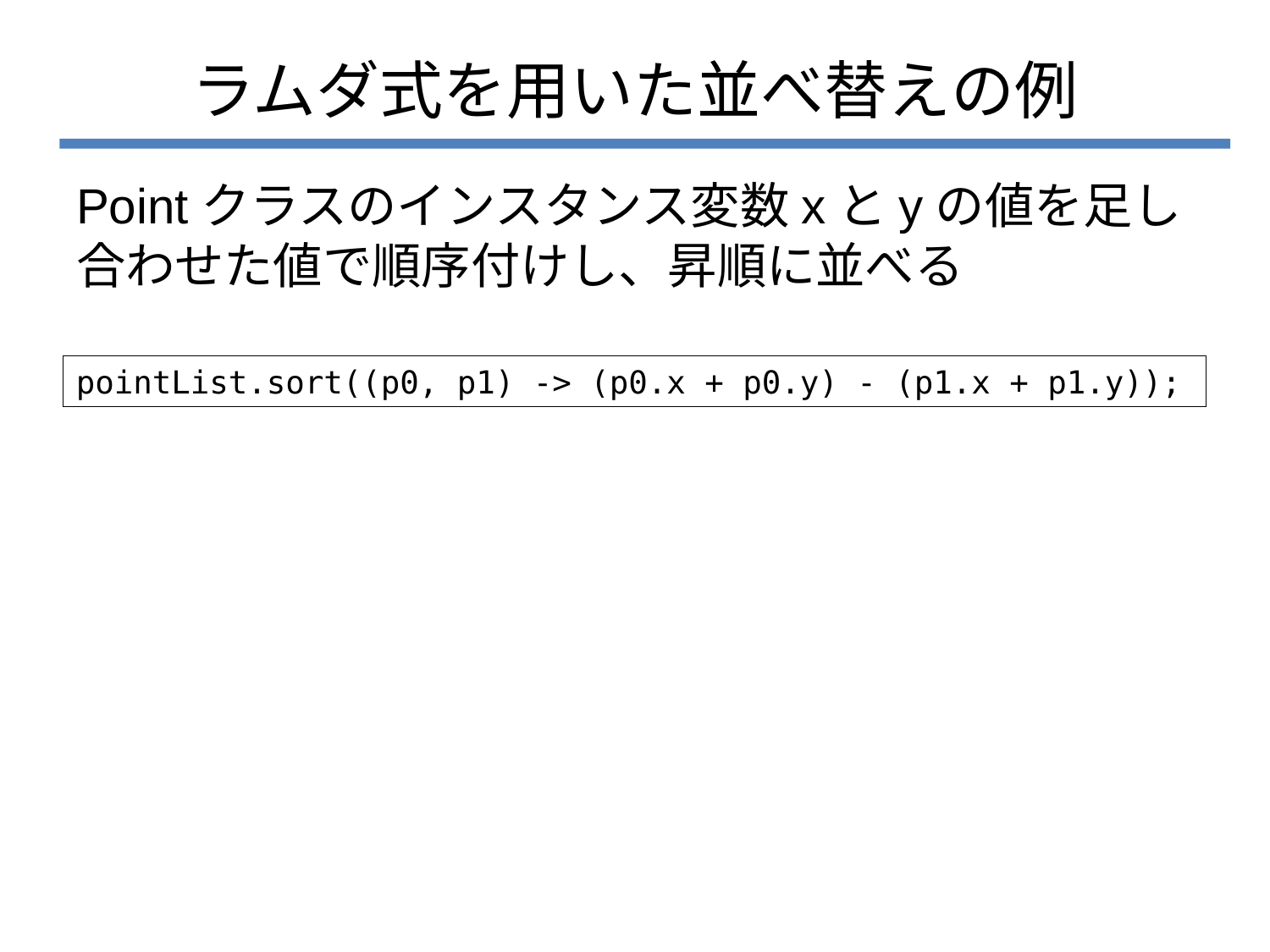

# ラムダ式を用いた並べ替えの例
Pointクラスのインスタンス変数xとyの値を足し合わせた値で順序付けし、昇順に並べる
pointList.sort((p0, p1) -> (p0.x + p0.y) - (p1.x + p1.y));